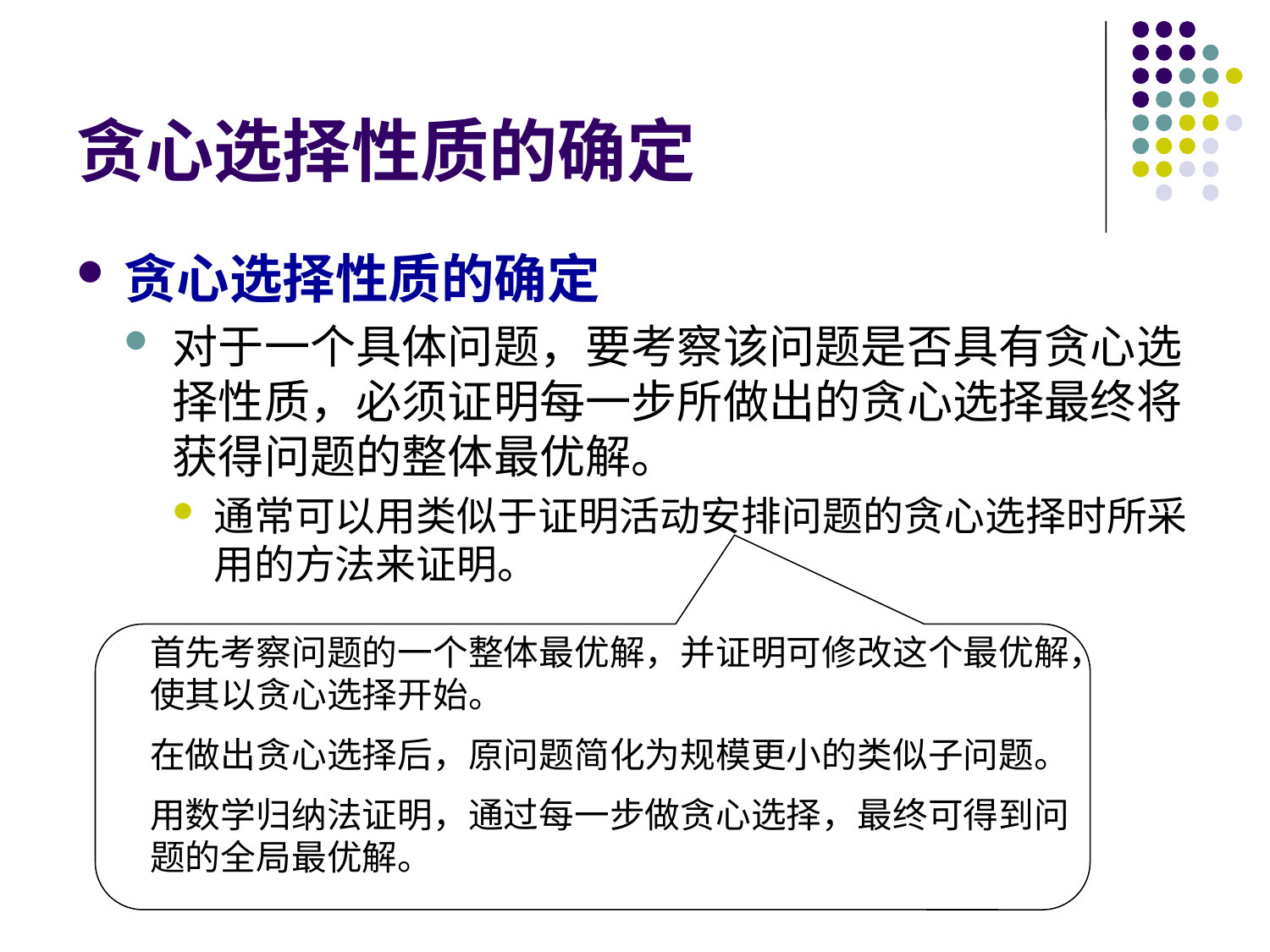

# 贪心选择性质的确定
贪心选择性质的确定
对于一个具体问题，要考察该问题是否具有贪心选择性质，必须证明每一步所做出的贪心选择最终将获得问题的整体最优解。
通常可以用类似于证明活动安排问题的贪心选择时所采用的方法来证明。

首先考察问题的一个整体最优解，并证明可修改这个最优解，使其以贪心选择开始。
在做出贪心选择后，原问题简化为规模更小的类似子问题。
用数学归纳法证明，通过每一步做贪心选择，最终可得到问题的全局最优解。